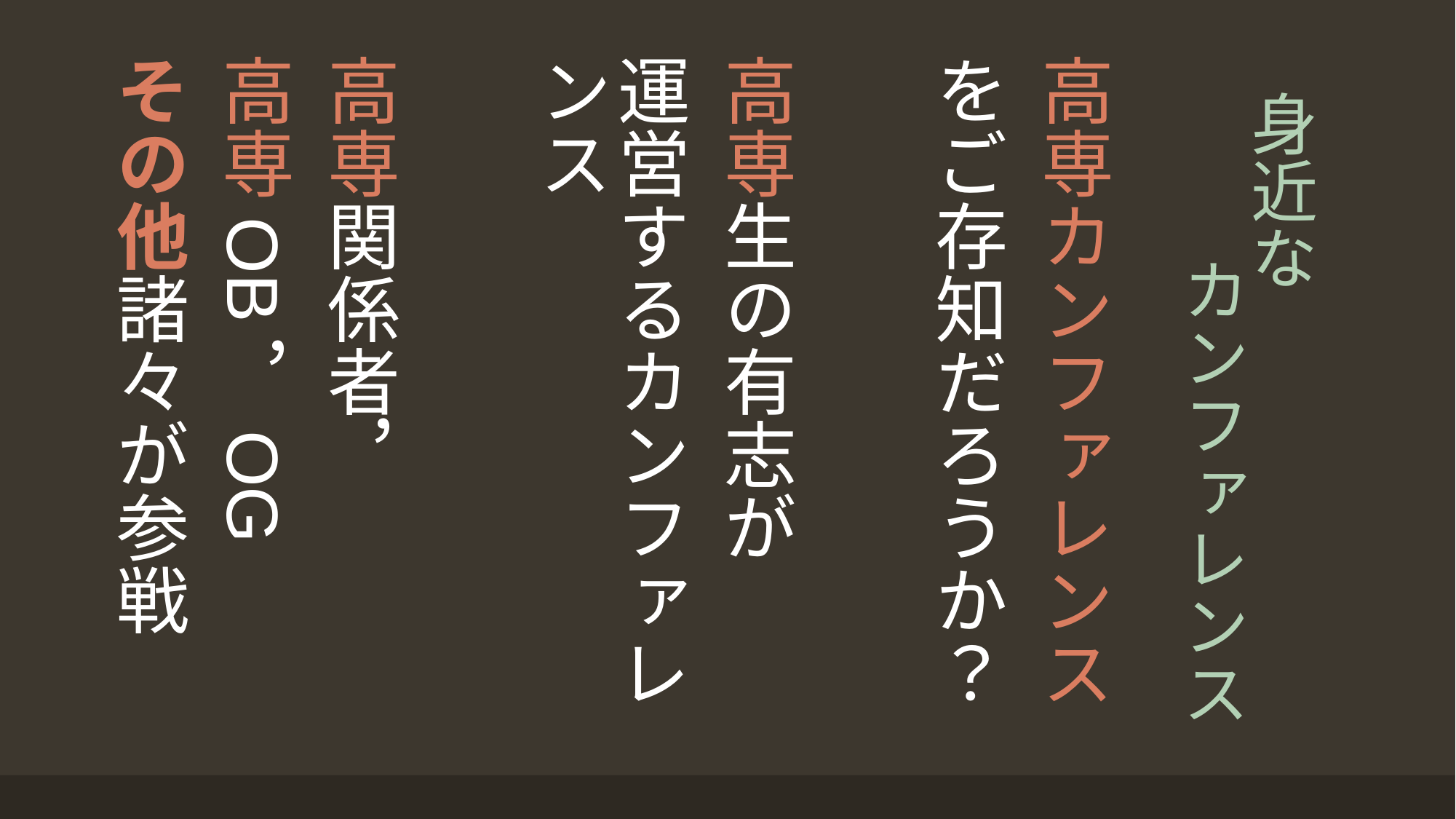

高専カンファレンス
をご存知だろうか？

高専生の有志が
運営するカンファレンス

高専関係者，
高専OB，OG
その他諸々が参戦
# 身近な カンファレンス